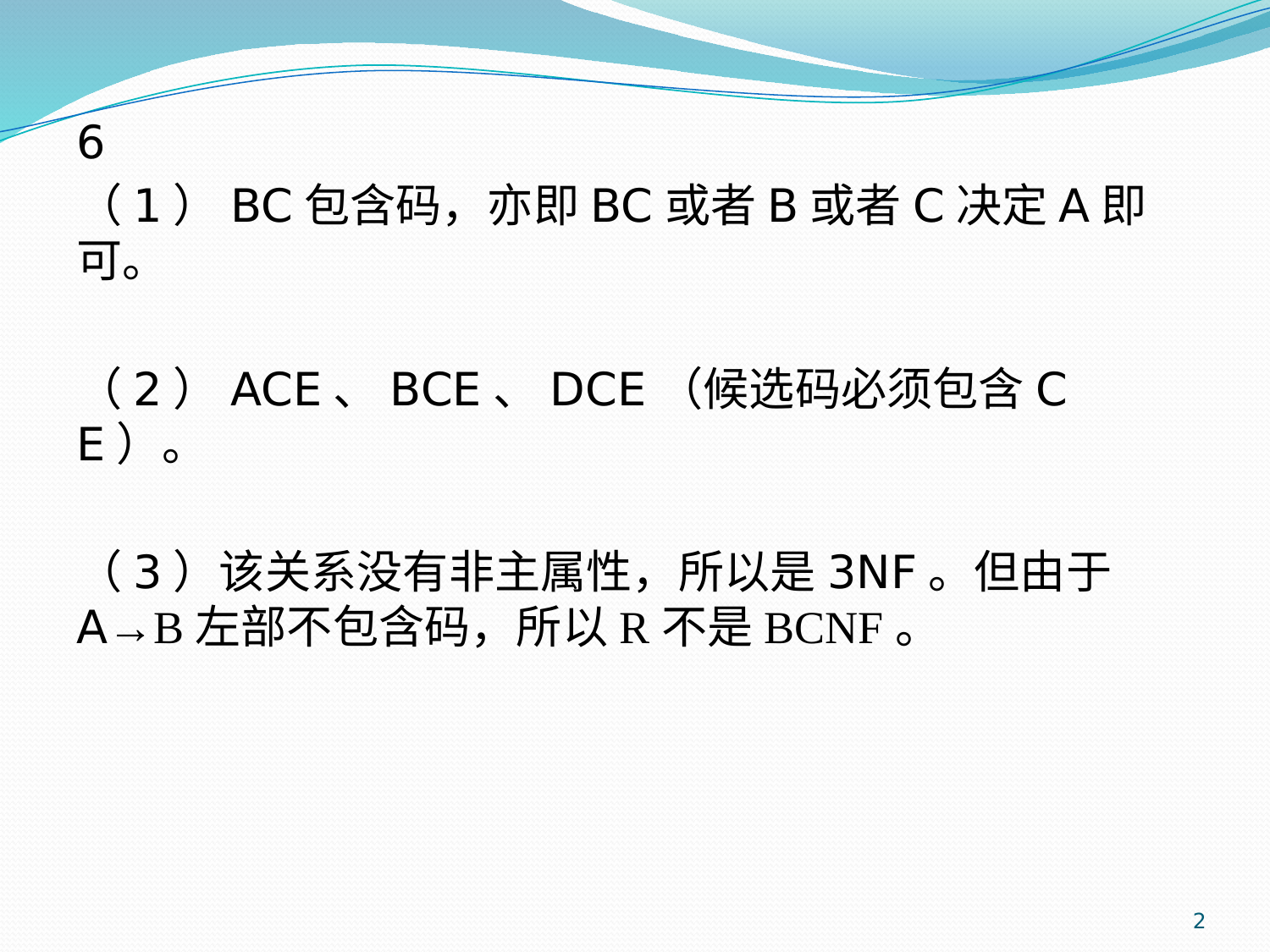

6
（1）BC包含码，亦即BC或者B或者C决定A即可。

（2）ACE、BCE、DCE（候选码必须包含CE）。

（3）该关系没有非主属性，所以是3NF。但由于A→B左部不包含码，所以R不是BCNF。
2